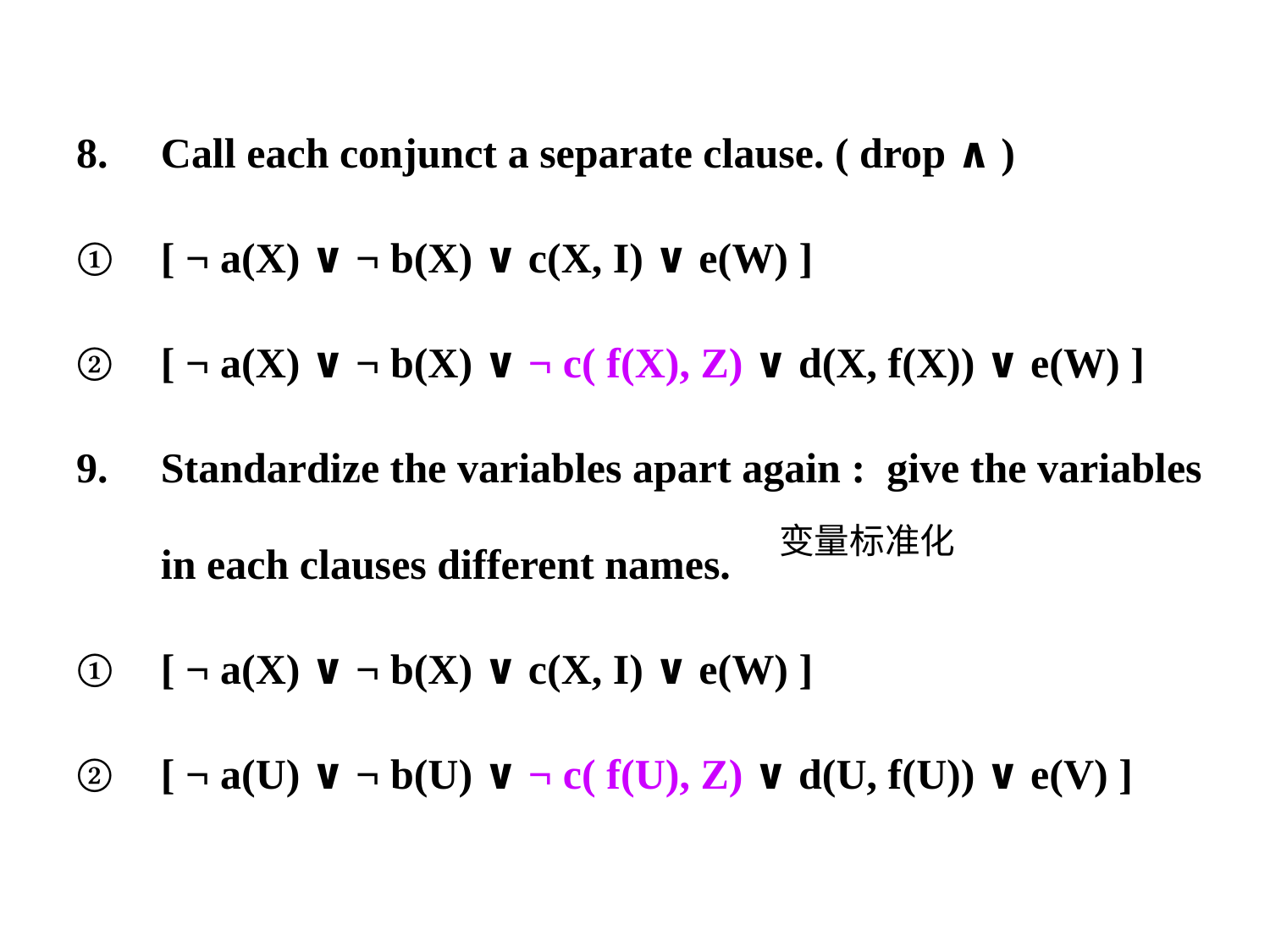

Call each conjunct a separate clause. ( drop ∧ )
[ ¬ a(X) ∨ ¬ b(X) ∨ c(X, I) ∨ e(W) ]
[ ¬ a(X) ∨ ¬ b(X) ∨ ¬ c( f(X), Z) ∨ d(X, f(X)) ∨ e(W) ]
Standardize the variables apart again :  give the variables in each clauses different names.
[ ¬ a(X) ∨ ¬ b(X) ∨ c(X, I) ∨ e(W) ]
[ ¬ a(U) ∨ ¬ b(U) ∨ ¬ c( f(U), Z) ∨ d(U, f(U)) ∨ e(V) ]
变量标准化